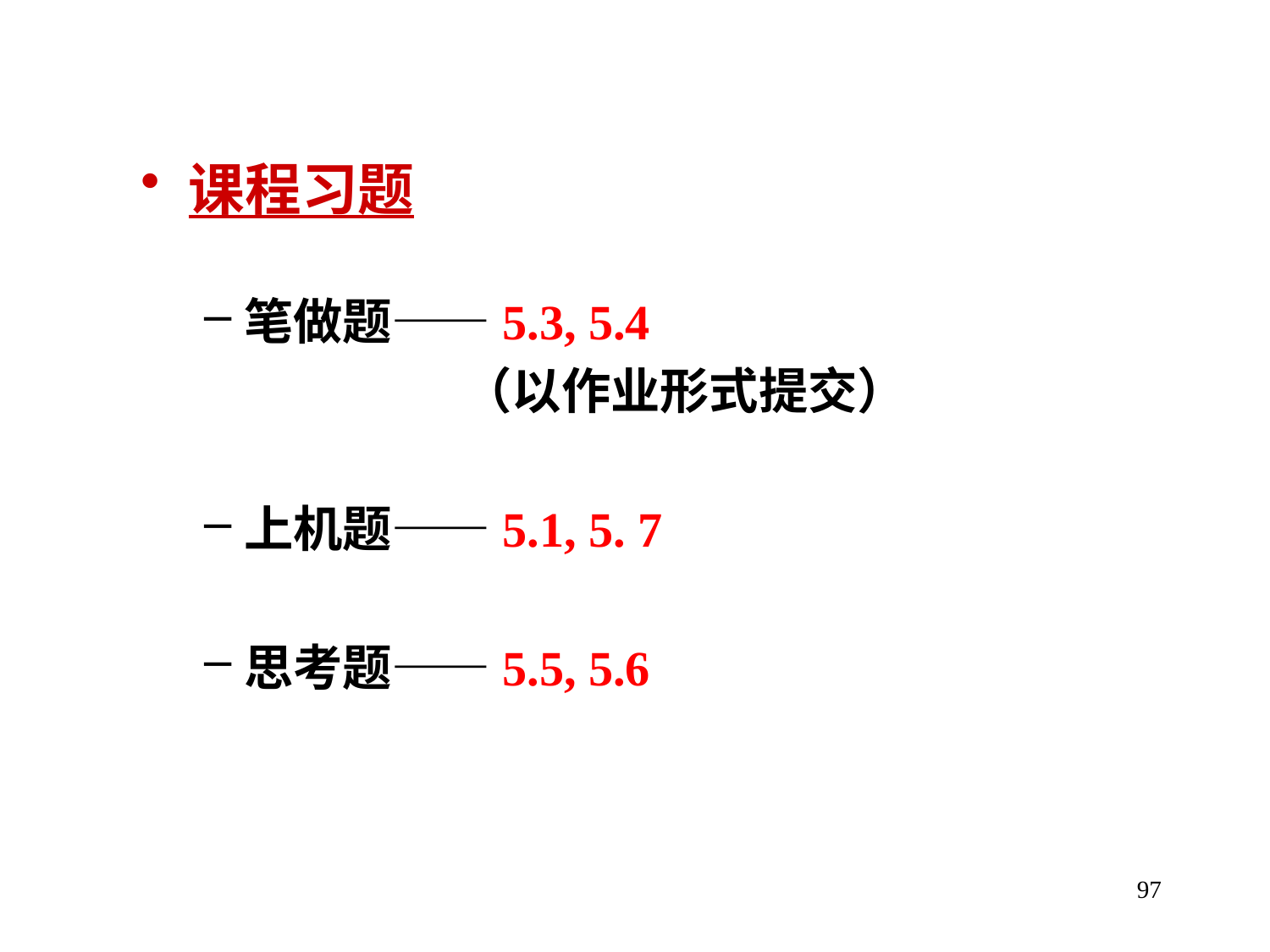

课程习题

笔做题——5.3, 5.4
                      （以作业形式提交）

上机题——5.1, 5. 7

思考题——5.5, 5.6
97